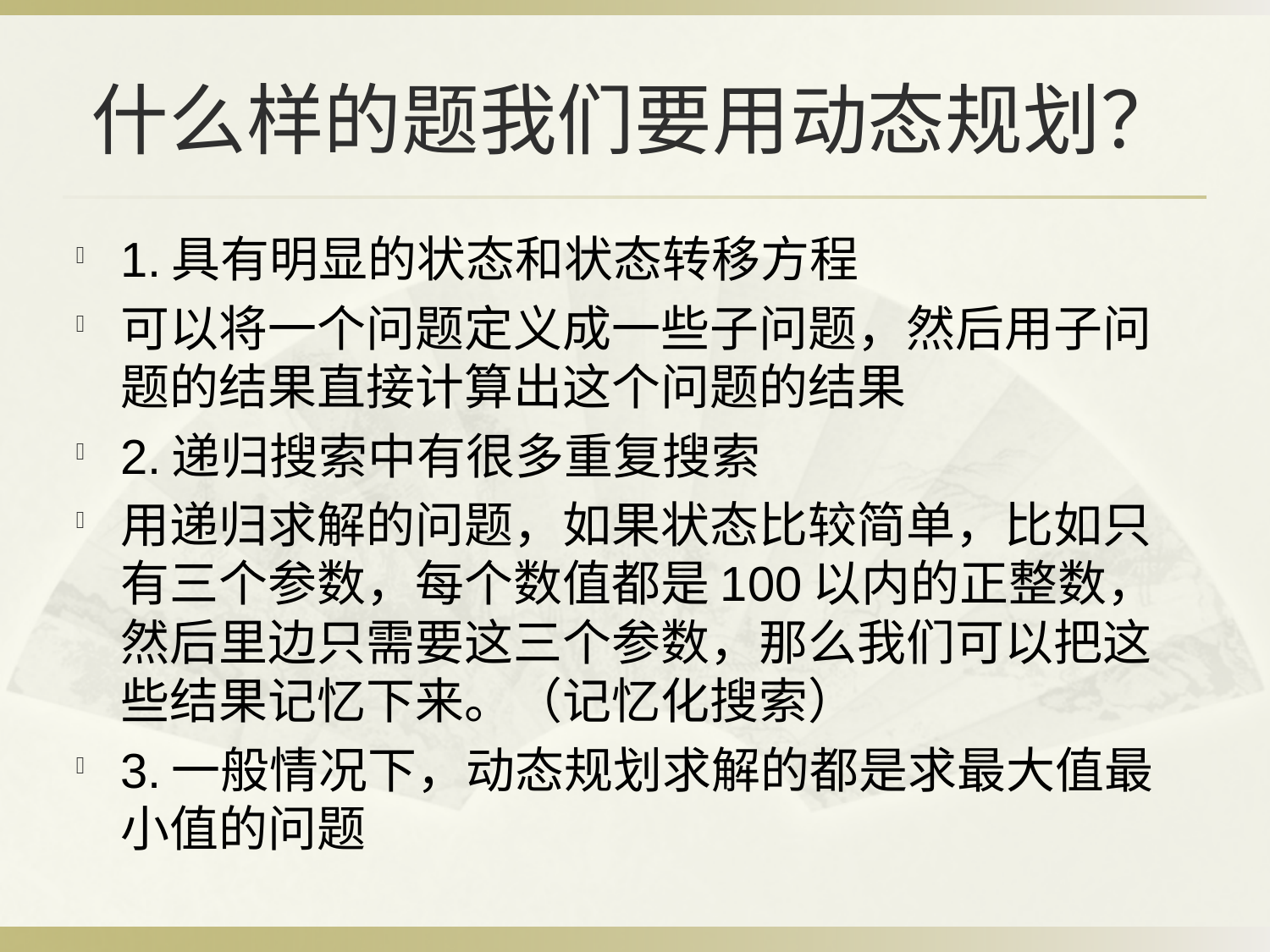

# 什么样的题我们要用动态规划？
1.具有明显的状态和状态转移方程
可以将一个问题定义成一些子问题，然后用子问题的结果直接计算出这个问题的结果
2.递归搜索中有很多重复搜索
用递归求解的问题，如果状态比较简单，比如只有三个参数，每个数值都是100以内的正整数，然后里边只需要这三个参数，那么我们可以把这些结果记忆下来。（记忆化搜索）
3.一般情况下，动态规划求解的都是求最大值最小值的问题